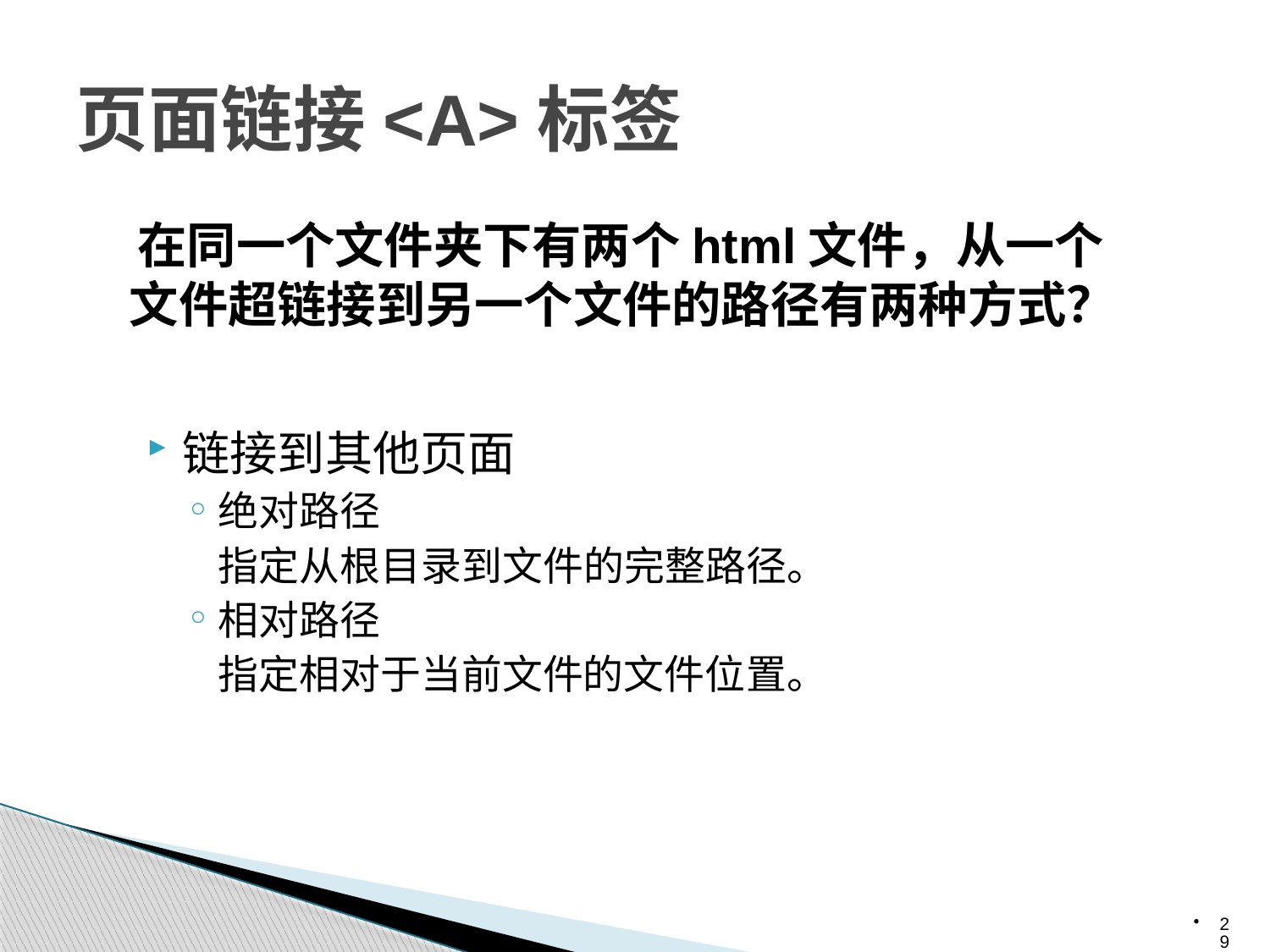

# 页面链接<A>标签
    在同一个文件夹下有两个html文件，从一个文件超链接到另一个文件的路径有两种方式？
链接到其他页面
绝对路径
	指定从根目录到文件的完整路径。
相对路径
	指定相对于当前文件的文件位置。
29